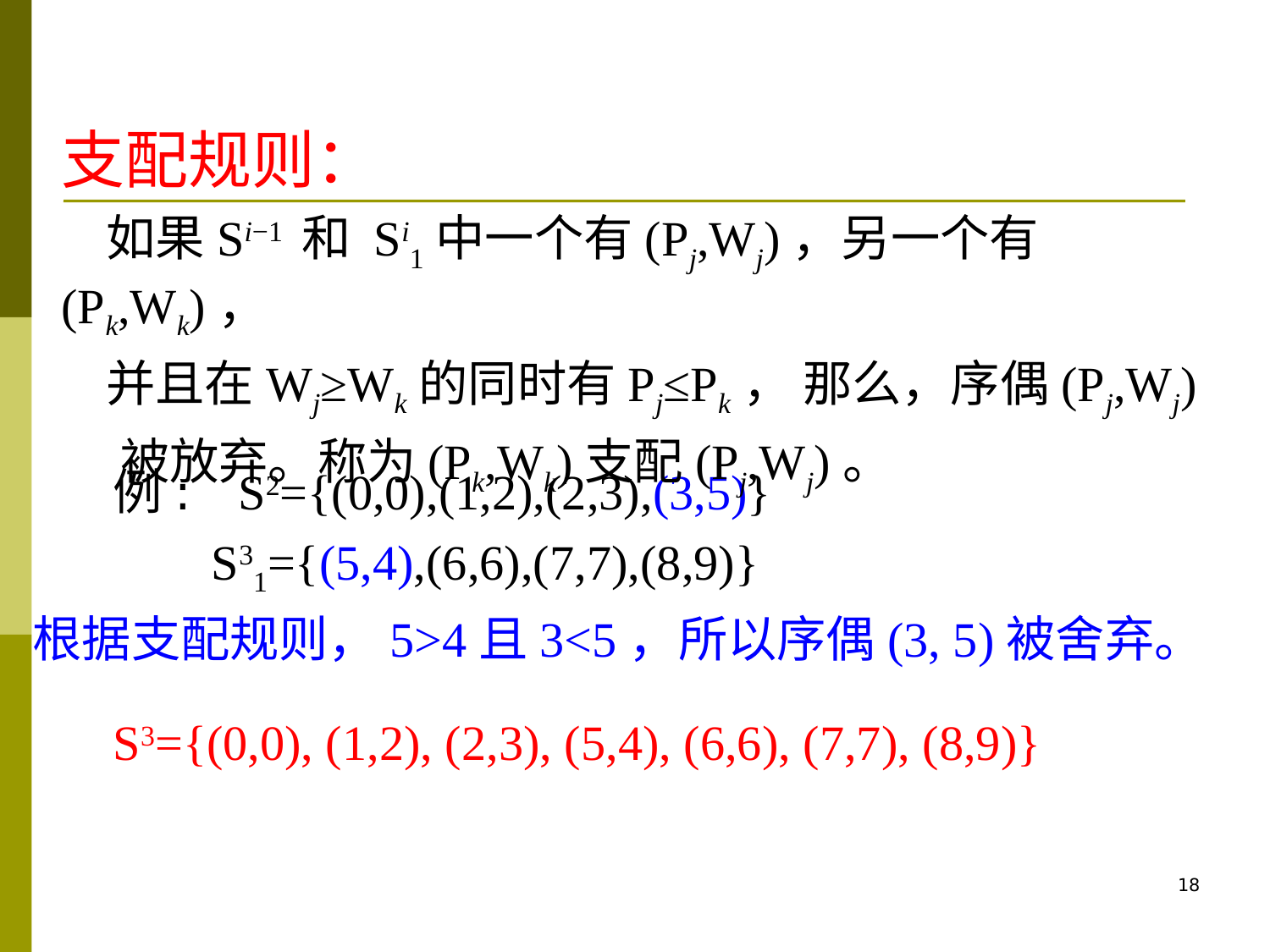

支配规则：
   如果Si−1 和 Si1中一个有(Pj,Wj)，另一个有(Pk,Wk)，
   并且在Wj≥Wk的同时有Pj≤Pk， 那么，序偶(Pj,Wj)
   被放弃。称为(Pk,Wk)支配(Pj,Wj)。
例:   S2={(0,0),(1,2),(2,3),(3,5)}
        S31={(5,4),(6,6),(7,7),(8,9)}
根据支配规则，5>4且3<5，所以序偶(3, 5)被舍弃。
S3={(0,0), (1,2), (2,3), (5,4), (6,6), (7,7), (8,9)}
18